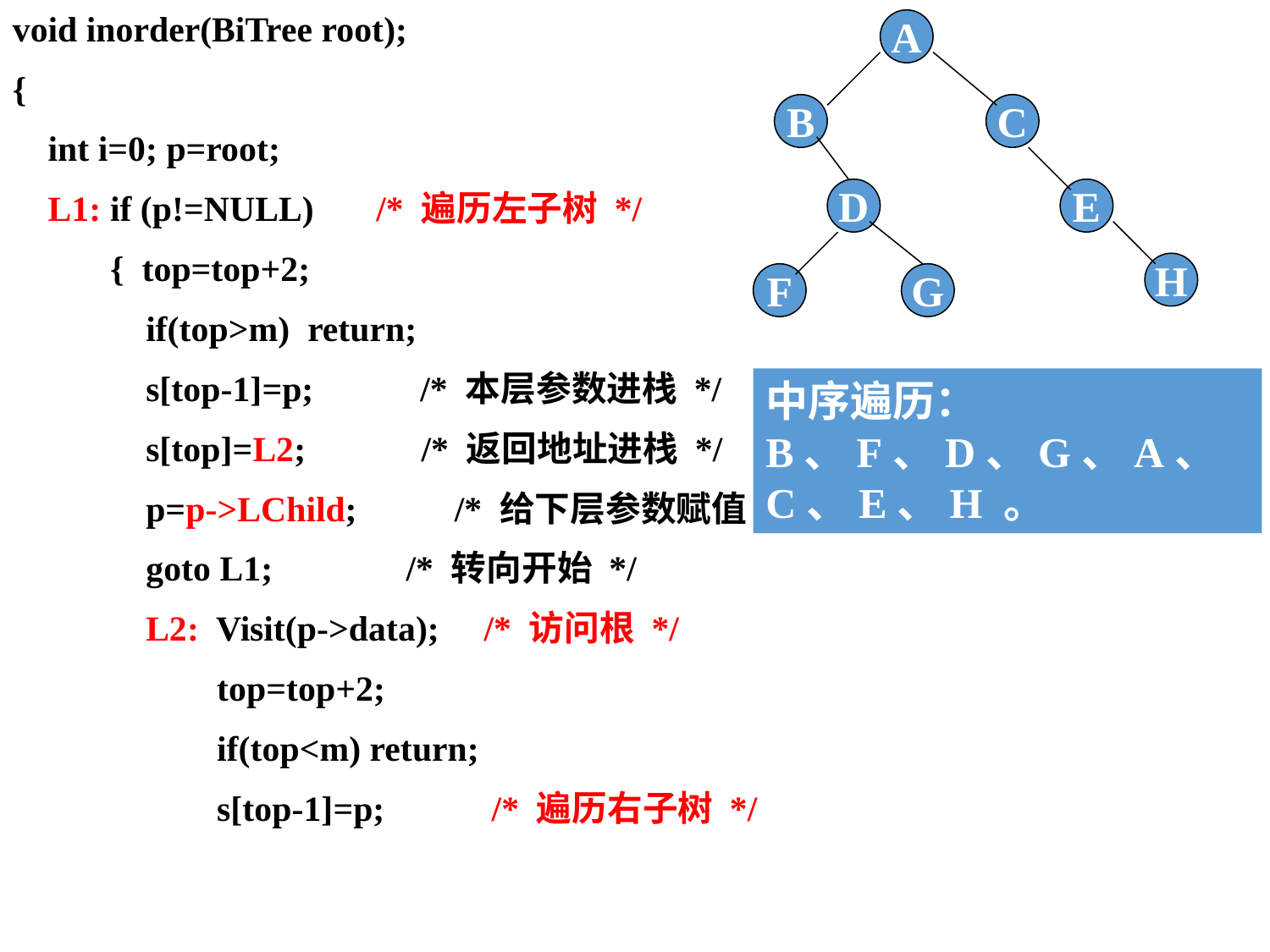

void inorder(BiTree root);
{
    int i=0; p=root;
    L1: if (p!=NULL)       /* 遍历左子树 */
           {  top=top+2;
               if(top>m)  return;
               s[top-1]=p;            /* 本层参数进栈 */
               s[top]=L2;             /* 返回地址进栈 */
               p=p->LChild;           /* 给下层参数赋值 */
               goto L1;               /* 转向开始 */
               L2:  Visit(p->data);     /* 访问根 */
                       top=top+2;
                       if(top<m) return;
                       s[top-1]=p;            /* 遍历右子树 */
A

B
C

D
E

H
F
G
中序遍历： B、F、D、G、A、C、E、H 。